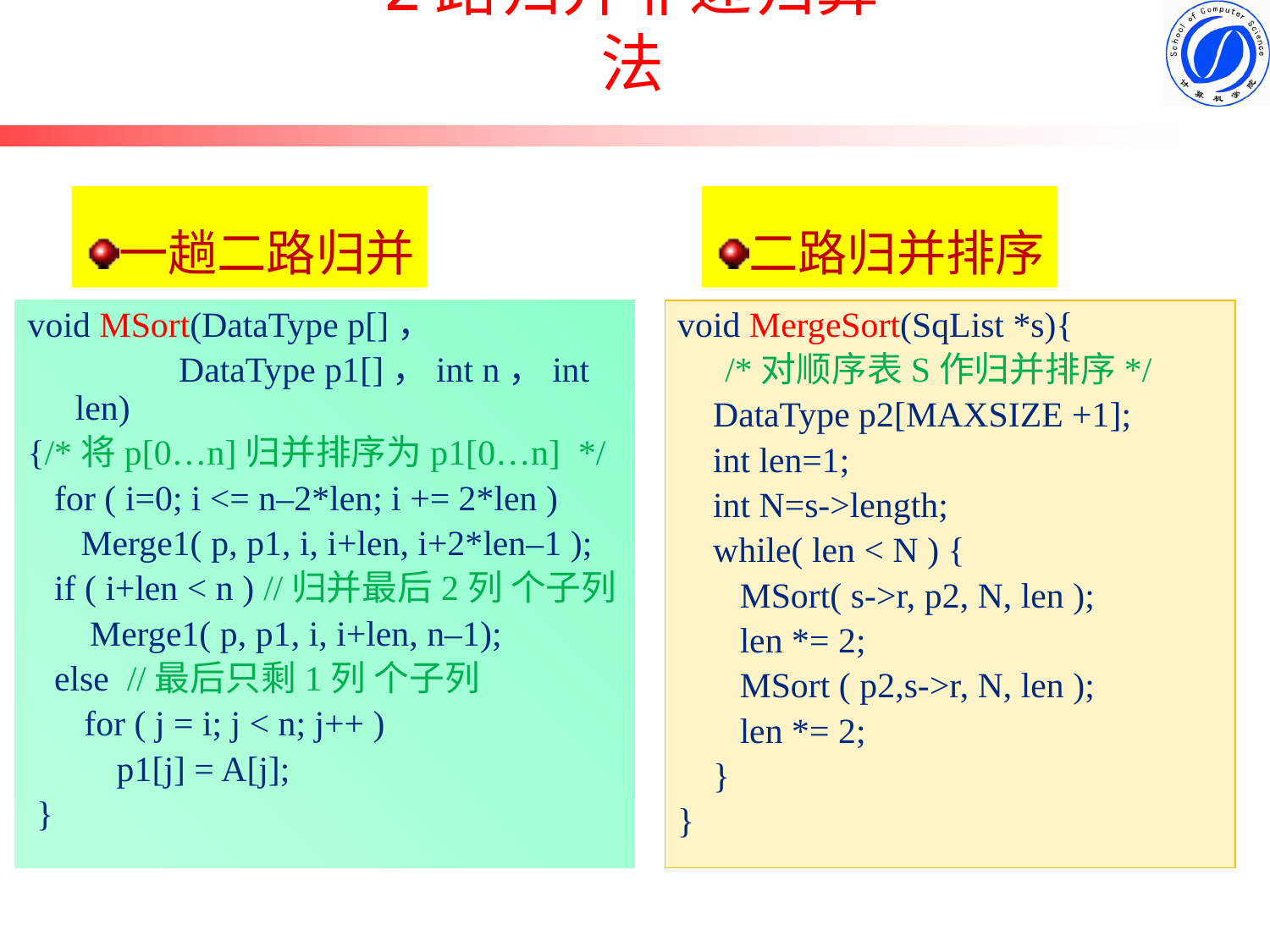

2路归并非递归算法
一趟二路归并
二路归并排序
void MSort(DataType p[]，
                 DataType p1[]，int n，int len)
{/*将p[0…n]归并排序为p1[0…n]  */
   for ( i=0; i <= n–2*len; i += 2*len )
      Merge1( p, p1, i, i+len, i+2*len–1 );
   if ( i+len < n ) //归并最后2列 个子列
       Merge1( p, p1, i, i+len, n–1);
   else  //最后只剩1列 个子列
	 for ( j = i; j < n; j++ )
          p1[j] = A[j];
 }

void MergeSort(SqList *s){
	/*对顺序表S作归并排序*/
    DataType p2[MAXSIZE +1];
    int len=1;
    int N=s->length;
    while( len < N ) {
       MSort( s->r, p2, N, len );
       len *= 2;
       MSort ( p2,s->r, N, len );
       len *= 2;
    }
}